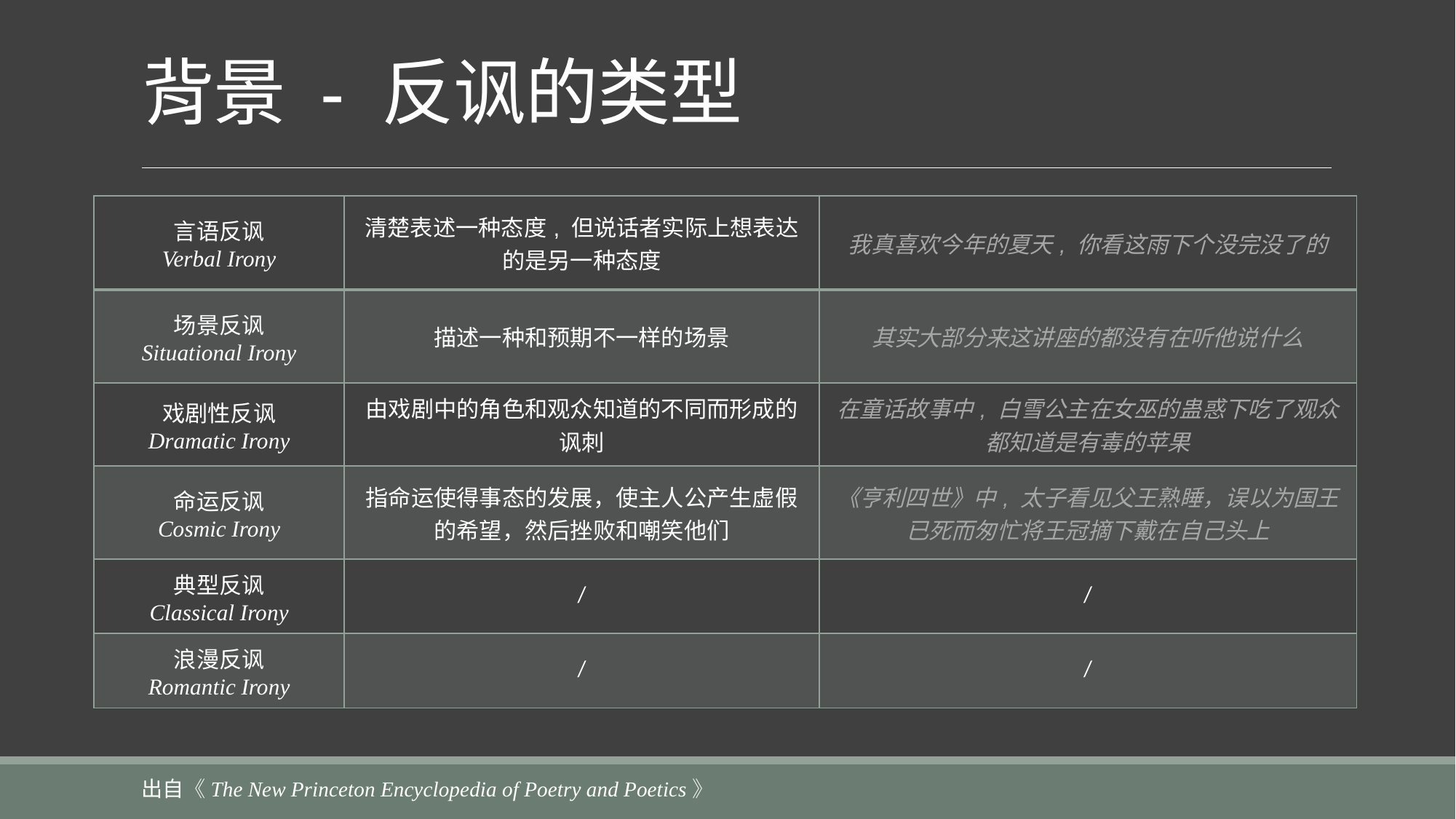

# 背景 - 反讽的类型
| 言语反讽 Verbal Irony | 清楚表述一种态度, 但说话者实际上想表达的是另一种态度 | 我真喜欢今年的夏天, 你看这雨下个没完没了的 |
| --- | --- | --- |
| 场景反讽 Situational Irony | 描述一种和预期不一样的场景 | 其实大部分来这讲座的都没有在听他说什么 |
| 戏剧性反讽 Dramatic Irony | 由戏剧中的角色和观众知道的不同而形成的讽刺 | 在童话故事中, 白雪公主在女巫的蛊惑下吃了观众都知道是有毒的苹果 |
| 命运反讽 Cosmic Irony | 指命运使得事态的发展，使主人公产生虚假的希望，然后挫败和嘲笑他们 | 《亨利四世》中, 太子看见父王熟睡，误以为国王已死而匆忙将王冠摘下戴在自己头上 |
| 典型反讽 Classical Irony | / | / |
| 浪漫反讽 Romantic Irony | / | / |
出自《The New Princeton Encyclopedia of Poetry and Poetics》